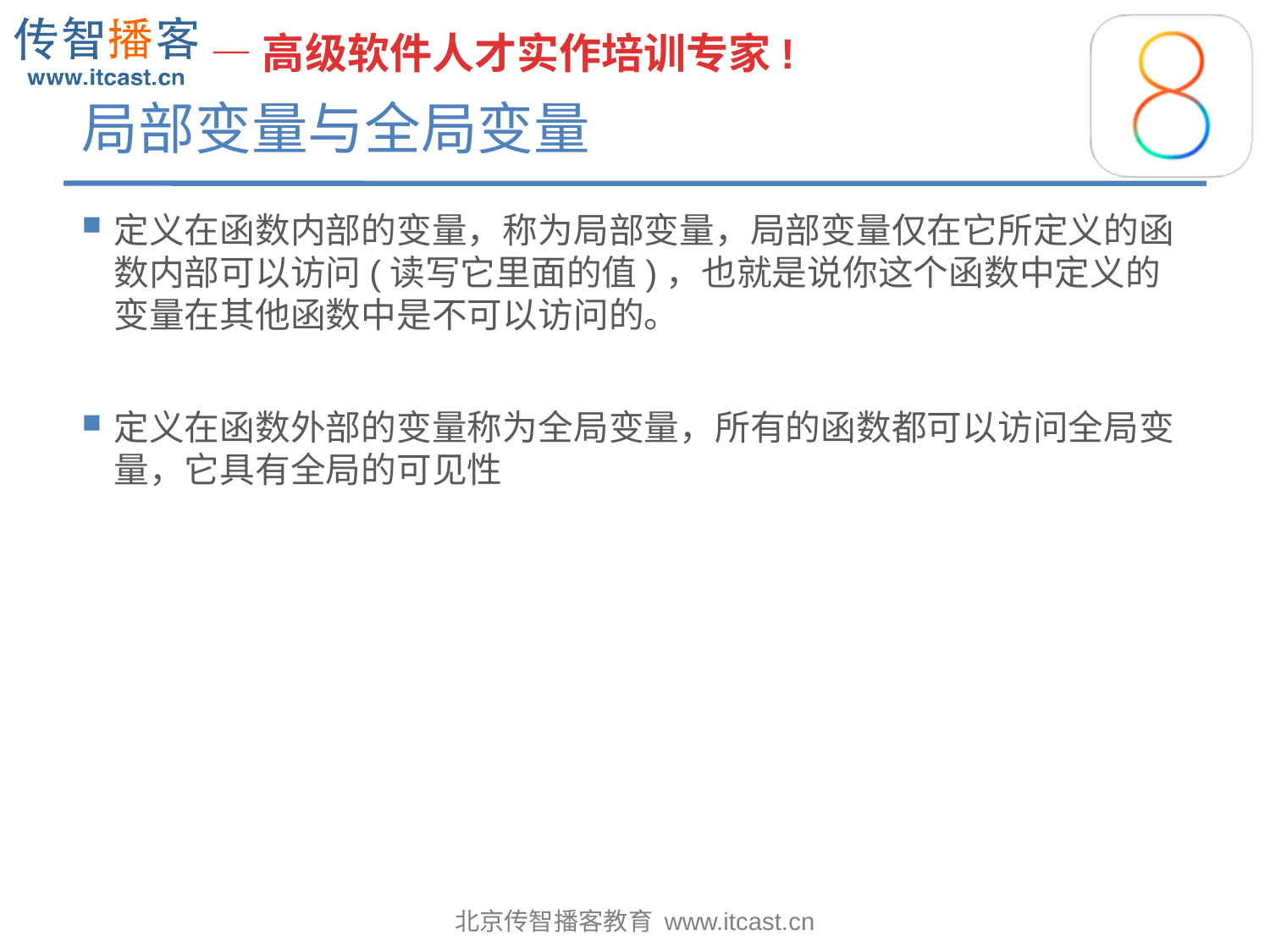

# 局部变量与全局变量
定义在函数内部的变量，称为局部变量，局部变量仅在它所定义的函数内部可以访问(读写它里面的值)，也就是说你这个函数中定义的变量在其他函数中是不可以访问的。

定义在函数外部的变量称为全局变量，所有的函数都可以访问全局变量，它具有全局的可见性